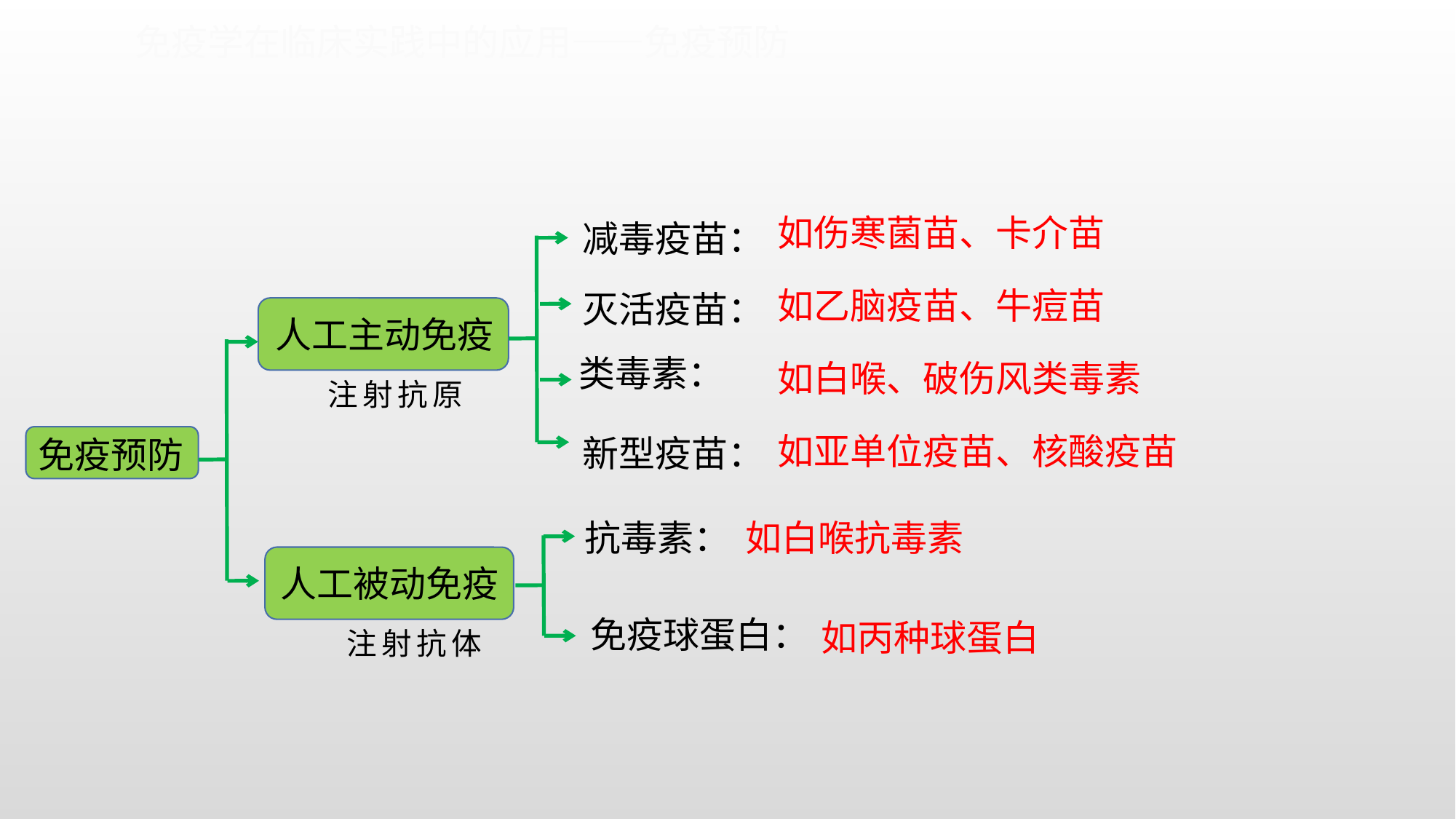

免疫学在临床实践中的应用——免疫预防
如伤寒菌苗、卡介苗
如乙脑疫苗、牛痘苗
如白喉、破伤风类毒素
如亚单位疫苗、核酸疫苗
减毒疫苗：
灭活疫苗：

人工主动免疫
类毒素：
注射抗原
新型疫苗：

免疫预防
如白喉抗毒素
抗毒素：

人工被动免疫
免疫球蛋白：
如丙种球蛋白
注射抗体